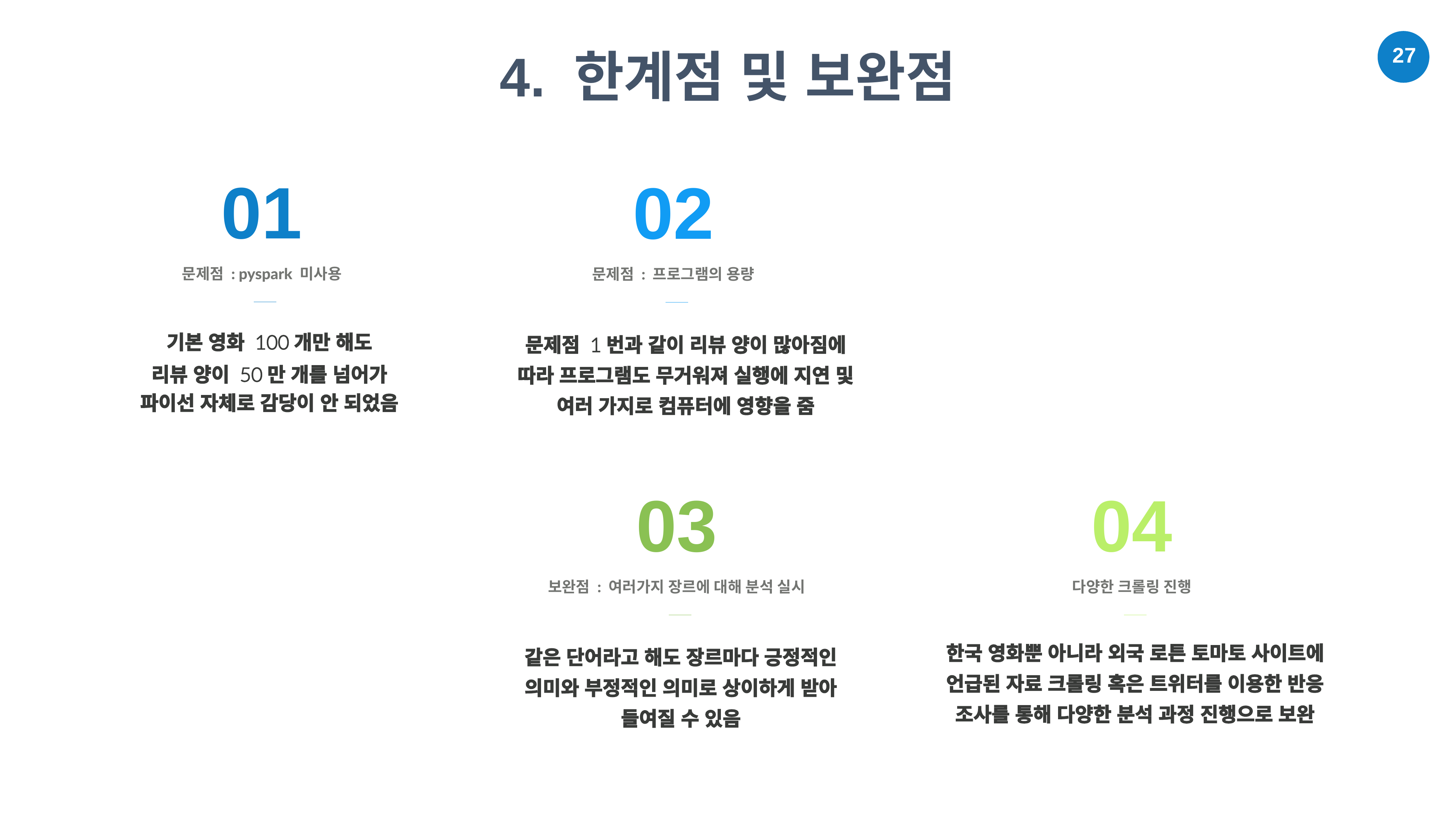

4. 한계점 및 보완점
01
02
문제점 : pyspark 미사용
문제점 : 프로그램의 용량
기본 영화 100개만 해도
리뷰 양이 50만 개를 넘어가 파이선 자체로 감당이 안 되었음
문제점 1번과 같이 리뷰 양이 많아짐에 따라 프로그램도 무거워져 실행에 지연 및 여러 가지로 컴퓨터에 영향을 줌
03
04
보완점 : 여러가지 장르에 대해 분석 실시
다양한 크롤링 진행
한국 영화뿐 아니라 외국 로튼 토마토 사이트에 언급된 자료 크롤링 혹은 트위터를 이용한 반응 조사를 통해 다양한 분석 과정 진행으로 보완
같은 단어라고 해도 장르마다 긍정적인 의미와 부정적인 의미로 상이하게 받아 들여질 수 있음